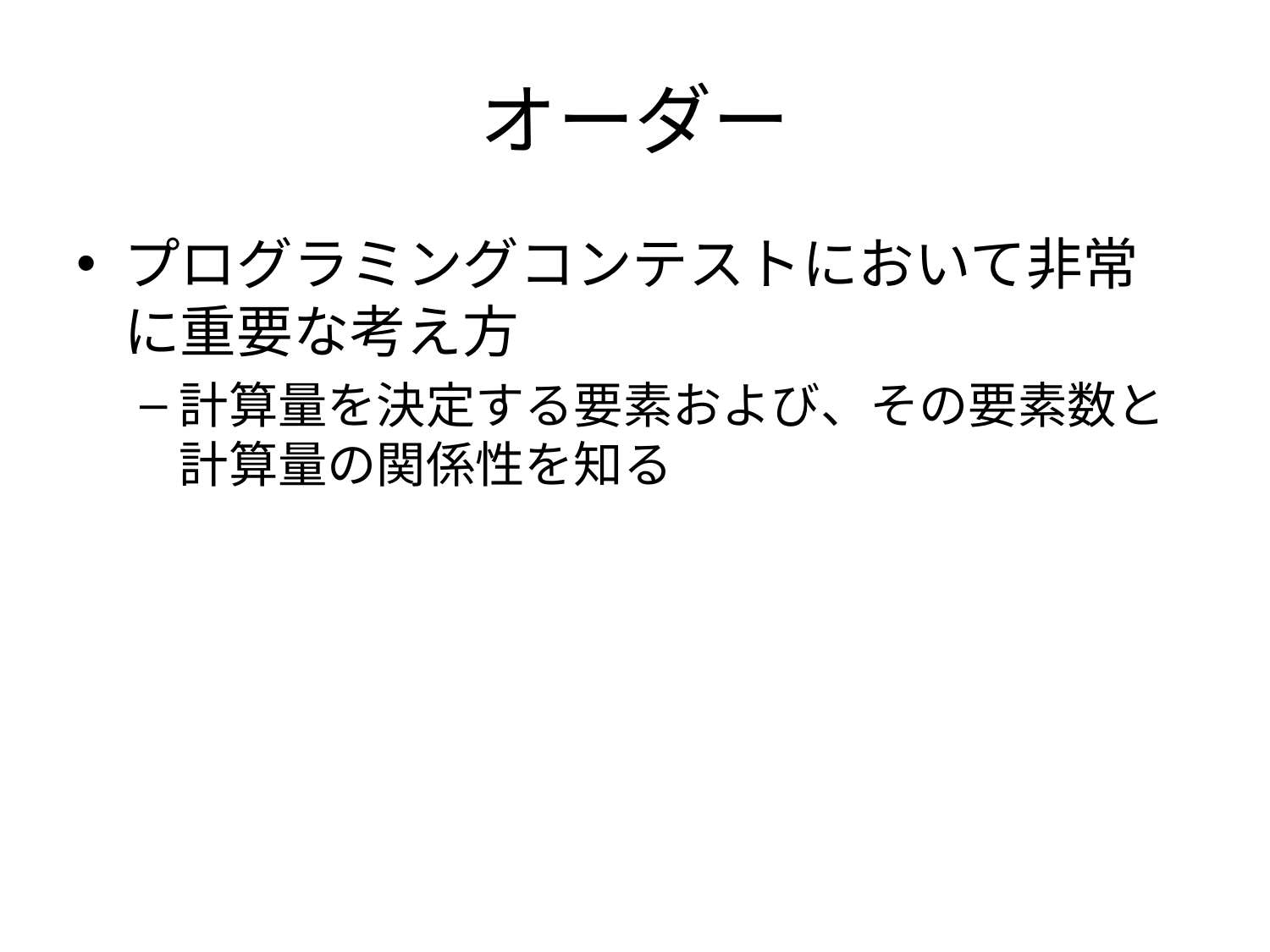

# オーダー
プログラミングコンテストにおいて非常に重要な考え方
計算量を決定する要素および、その要素数と計算量の関係性を知る